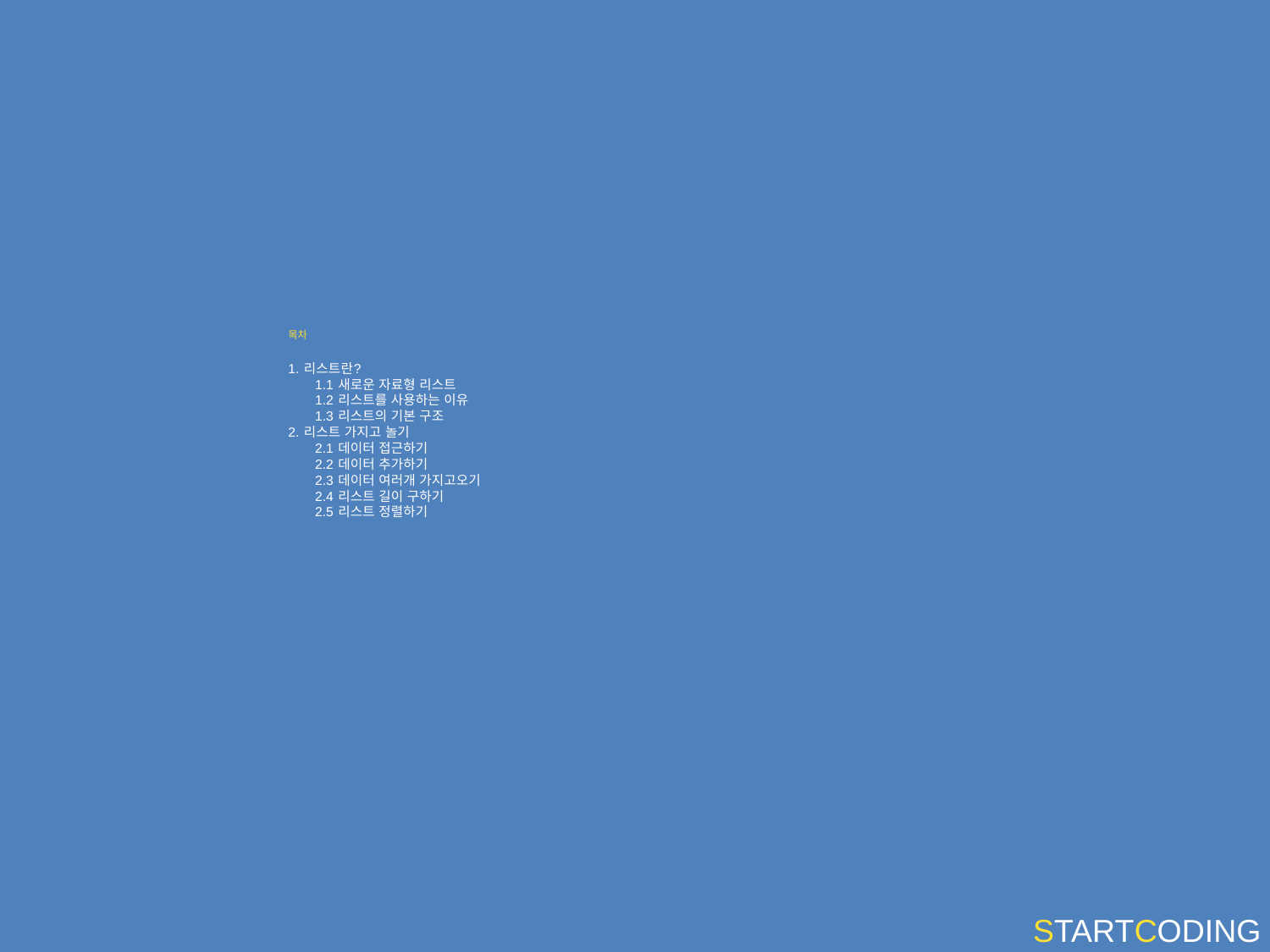

# 목차 1. 리스트란? 1.1 새로운 자료형 리스트 1.2 리스트를 사용하는 이유 1.3 리스트의 기본 구조 2. 리스트 가지고 놀기 2.1 데이터 접근하기 2.2 데이터 추가하기 2.3 데이터 여러개 가지고오기 2.4 리스트 길이 구하기 2.5 리스트 정렬하기
STARTCODING